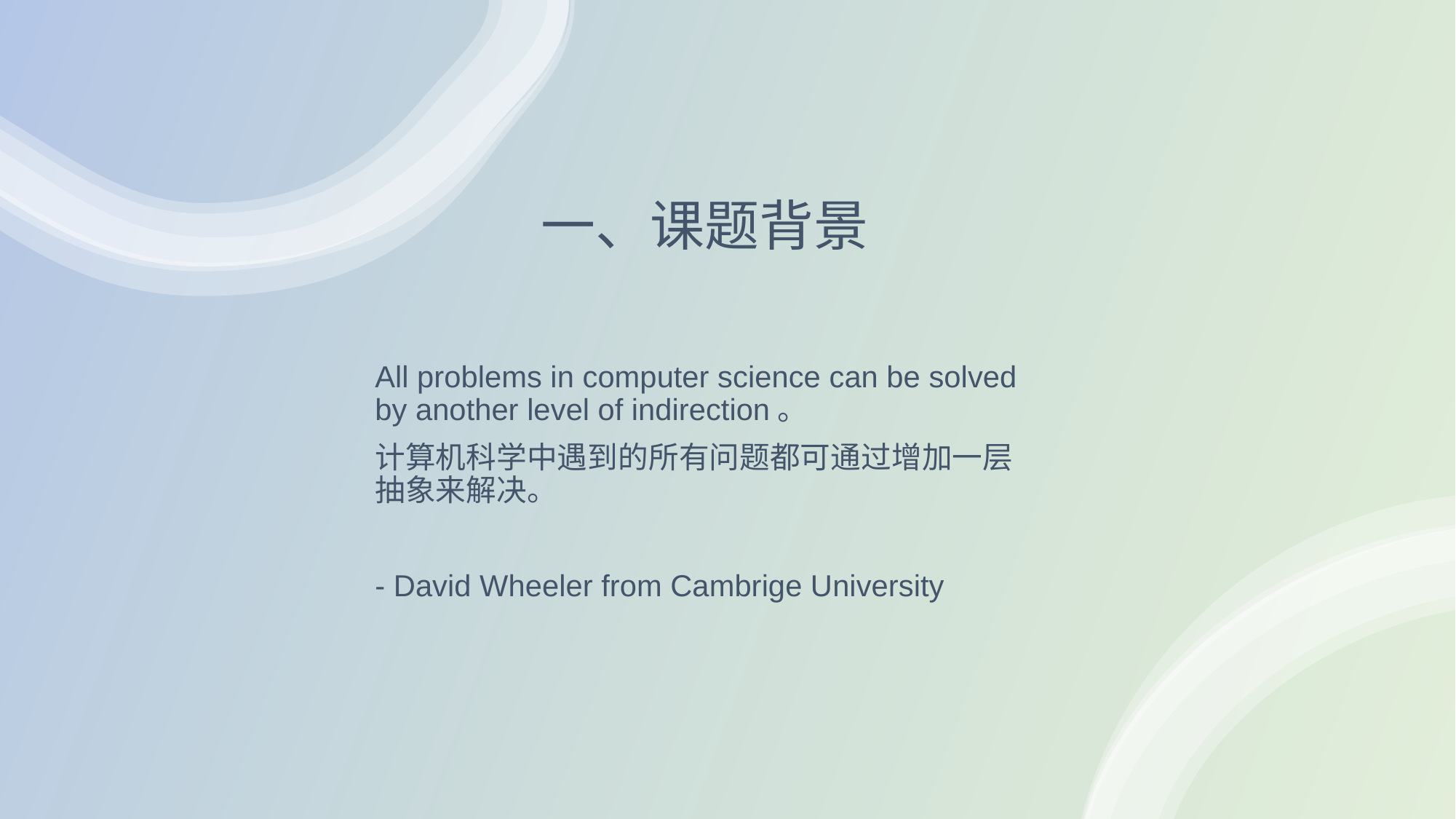

# 一、课题背景
All problems in computer science can be solved by another level of indirection。
计算机科学中遇到的所有问题都可通过增加一层抽象来解决。

- David Wheeler from Cambrige University